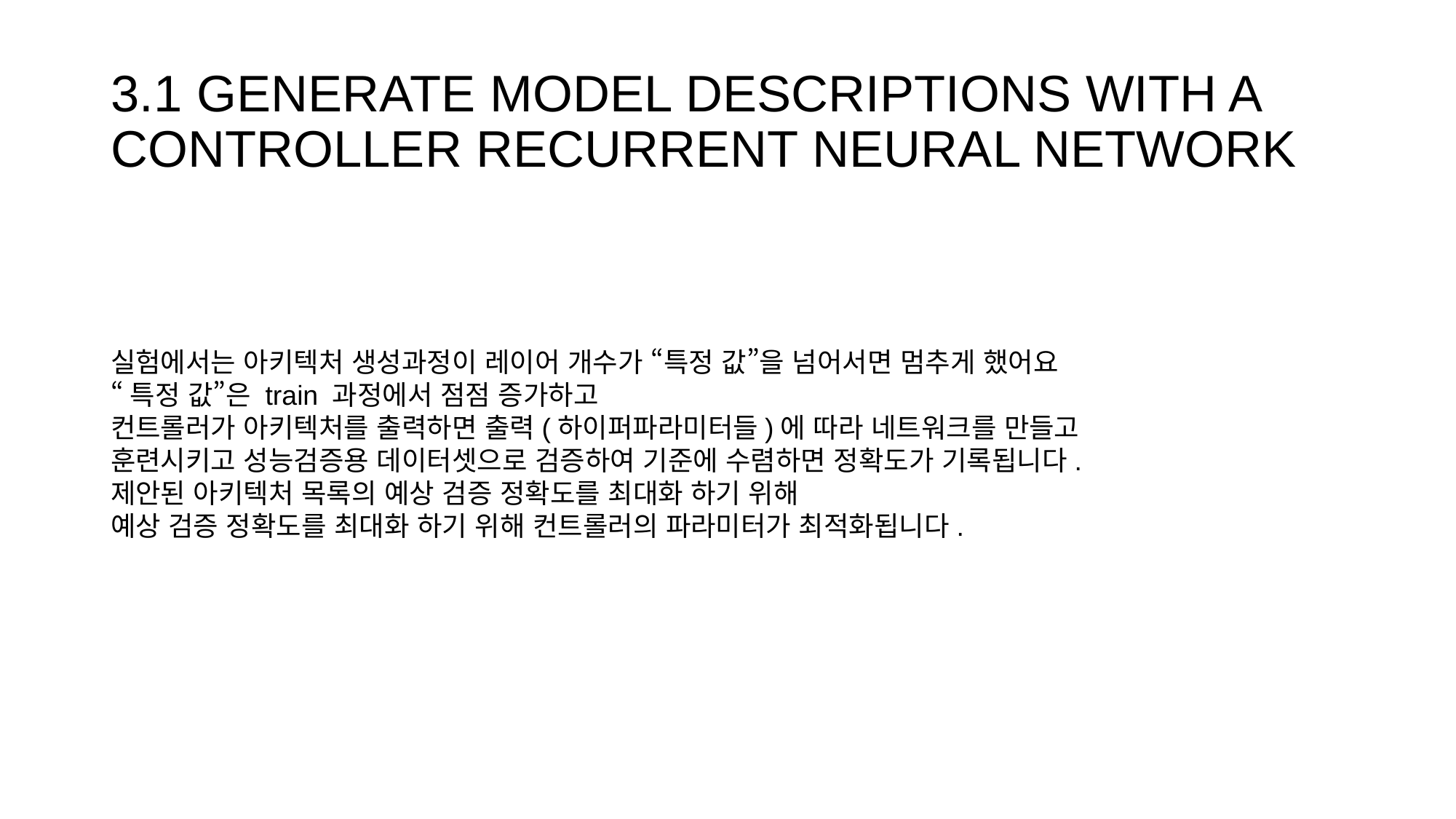

# 3.1 GENERATE MODEL DESCRIPTIONS WITH A CONTROLLER RECURRENT NEURAL NETWORK

실험에서는 아키텍처 생성과정이 레이어 개수가 “특정 값”을 넘어서면 멈추게 했어요
“특정 값”은 train 과정에서 점점 증가하고
컨트롤러가 아키텍처를 출력하면 출력(하이퍼파라미터들)에 따라 네트워크를 만들고
훈련시키고 성능검증용 데이터셋으로 검증하여 기준에 수렴하면 정확도가 기록됩니다.
제안된 아키텍처 목록의 예상 검증 정확도를 최대화 하기 위해
예상 검증 정확도를 최대화 하기 위해 컨트롤러의 파라미터가 최적화됩니다.